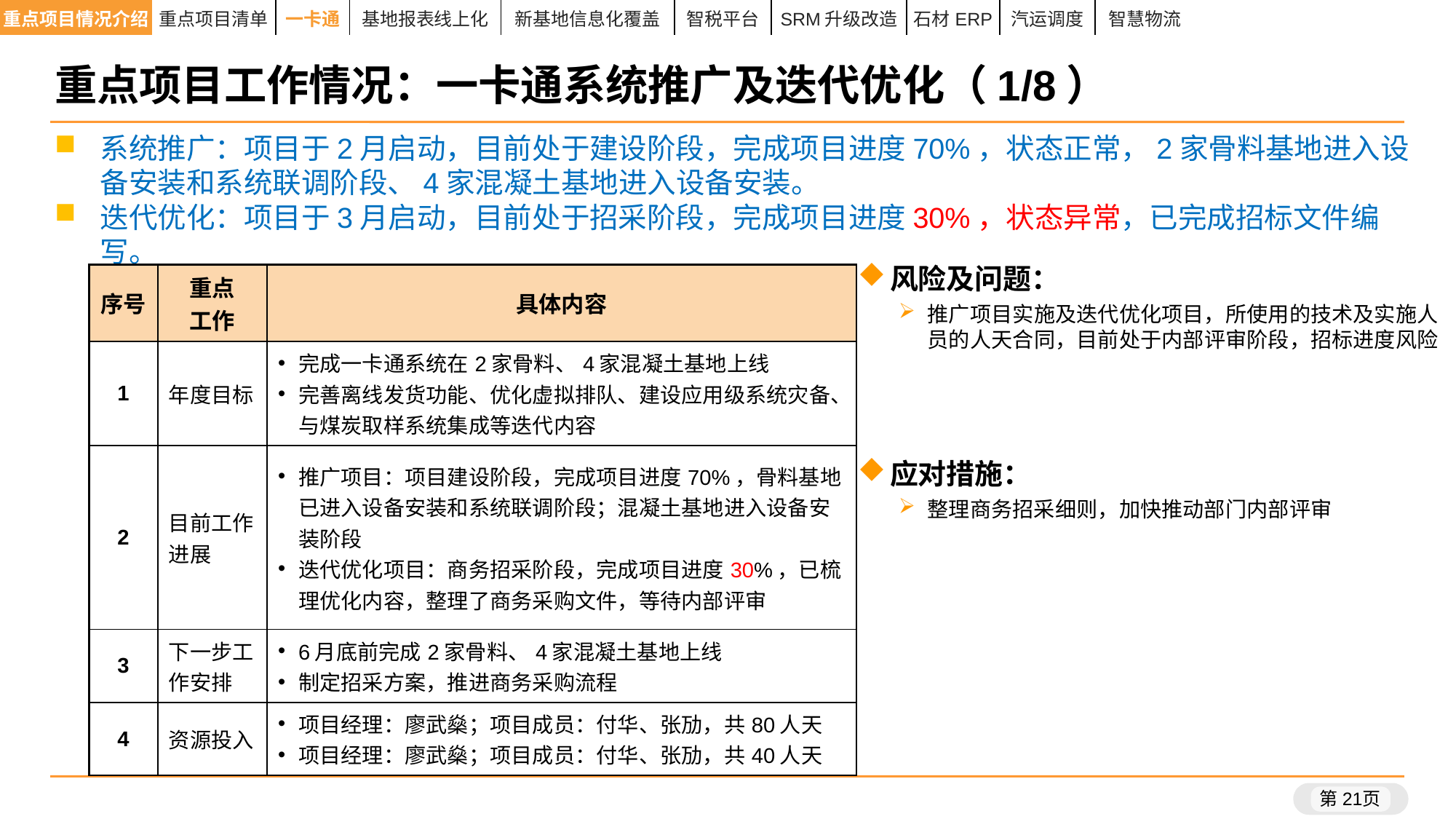

| 重点项目情况介绍 | 重点项目清单 | 一卡通 | 基地报表线上化 | 新基地信息化覆盖 | 智税平台 | SRM升级改造 | 石材ERP | 汽运调度 | 智慧物流 |
| --- | --- | --- | --- | --- | --- | --- | --- | --- | --- |
重点项目工作情况：一卡通系统推广及迭代优化（1/8）
系统推广：项目于2月启动，目前处于建设阶段，完成项目进度70%，状态正常，2家骨料基地进入设备安装和系统联调阶段、4家混凝土基地进入设备安装。
迭代优化：项目于3月启动，目前处于招采阶段，完成项目进度30%，状态异常，已完成招标文件编写。
风险及问题：
推广项目实施及迭代优化项目，所使用的技术及实施人员的人天合同，目前处于内部评审阶段，招标进度风险

| 序号 | 重点 工作 | 具体内容 |
| --- | --- | --- |
| 1 | 年度目标 | 完成一卡通系统在2家骨料、4家混凝土基地上线 完善离线发货功能、优化虚拟排队、建设应用级系统灾备、与煤炭取样系统集成等迭代内容 |
| 2 | 目前工作进展 | 推广项目：项目建设阶段，完成项目进度70%，骨料基地已进入设备安装和系统联调阶段；混凝土基地进入设备安装阶段 迭代优化项目：商务招采阶段，完成项目进度30%，已梳理优化内容，整理了商务采购文件，等待内部评审 |
| 3 | 下一步工作安排 | 6月底前完成2家骨料、4家混凝土基地上线 制定招采方案，推进商务采购流程 |
| 4 | 资源投入 | 项目经理：廖武燊；项目成员：付华、张劢，共80人天 项目经理：廖武燊；项目成员：付华、张劢，共40人天 |
应对措施：
整理商务招采细则，加快推动部门内部评审